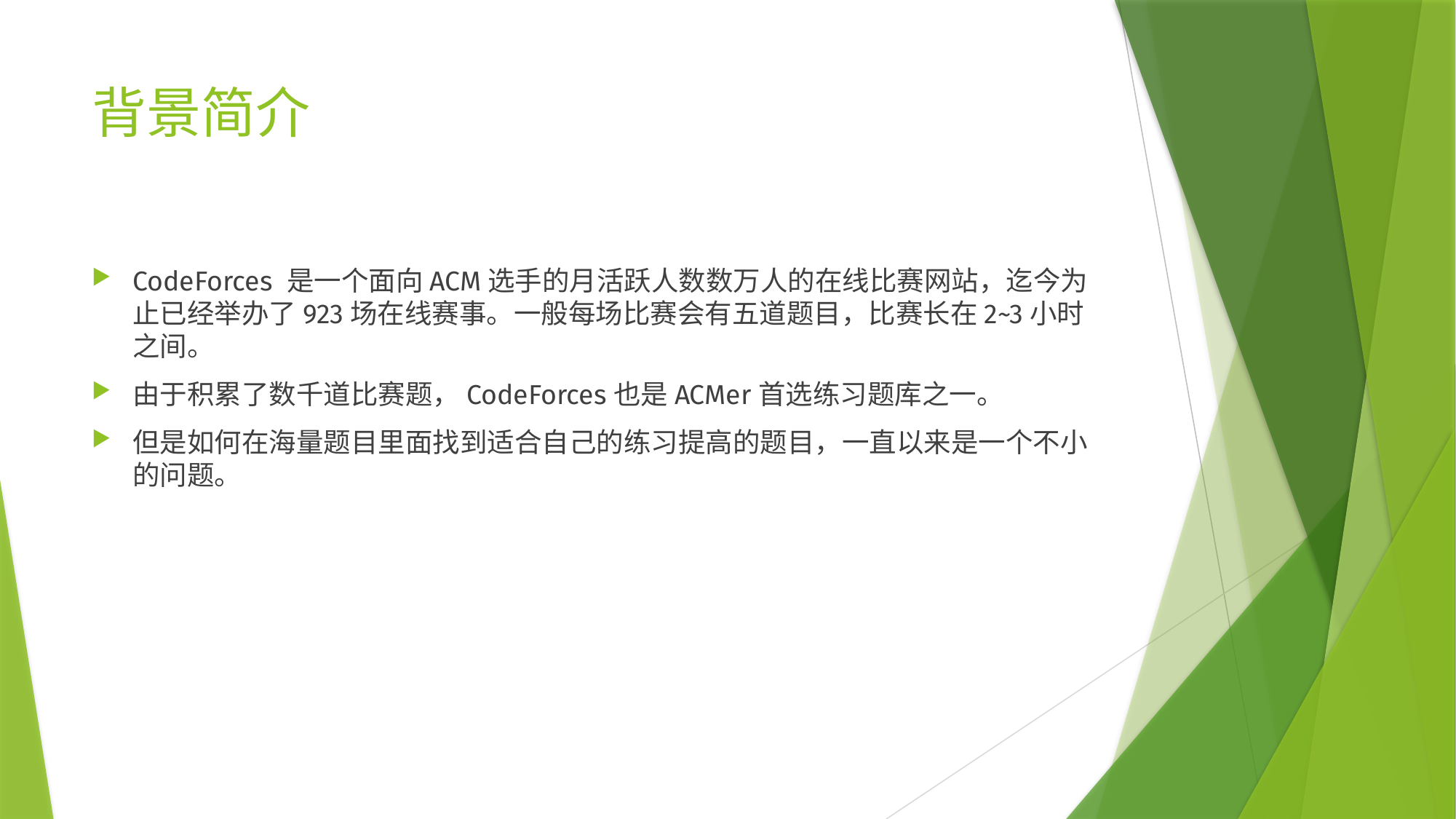

# 背景简介
CodeForces 是一个面向ACM选手的月活跃人数数万人的在线比赛网站，迄今为止已经举办了923场在线赛事。一般每场比赛会有五道题目，比赛长在2~3小时之间。
由于积累了数千道比赛题，CodeForces也是ACMer首选练习题库之一。
但是如何在海量题目里面找到适合自己的练习提高的题目，一直以来是一个不小的问题。